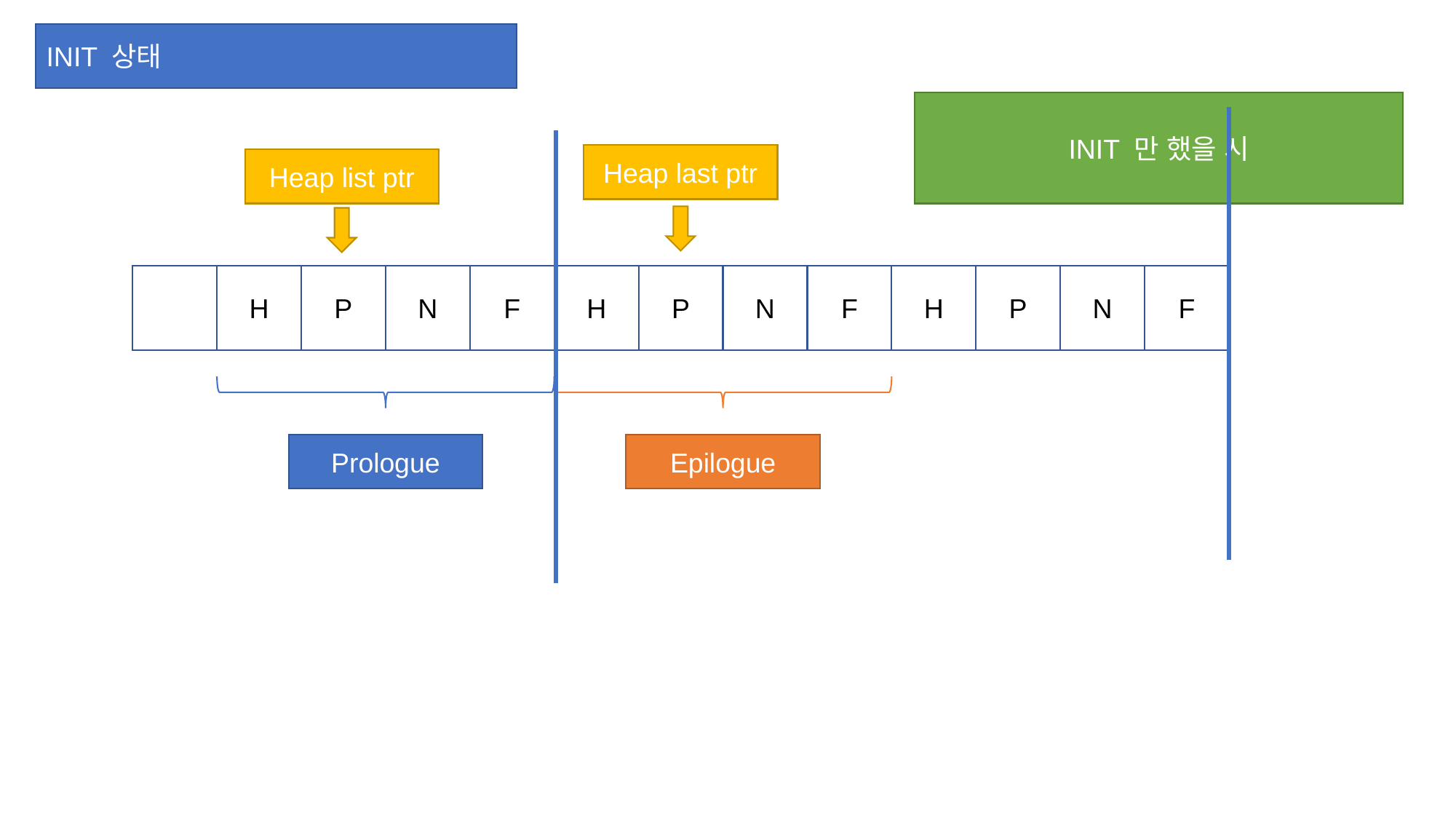

INIT 상태
INIT 만 했을 시
Heap last ptr

Heap list ptr

H
P
N
F
H
P
N
F
H
P
N
F
Prologue
Epilogue